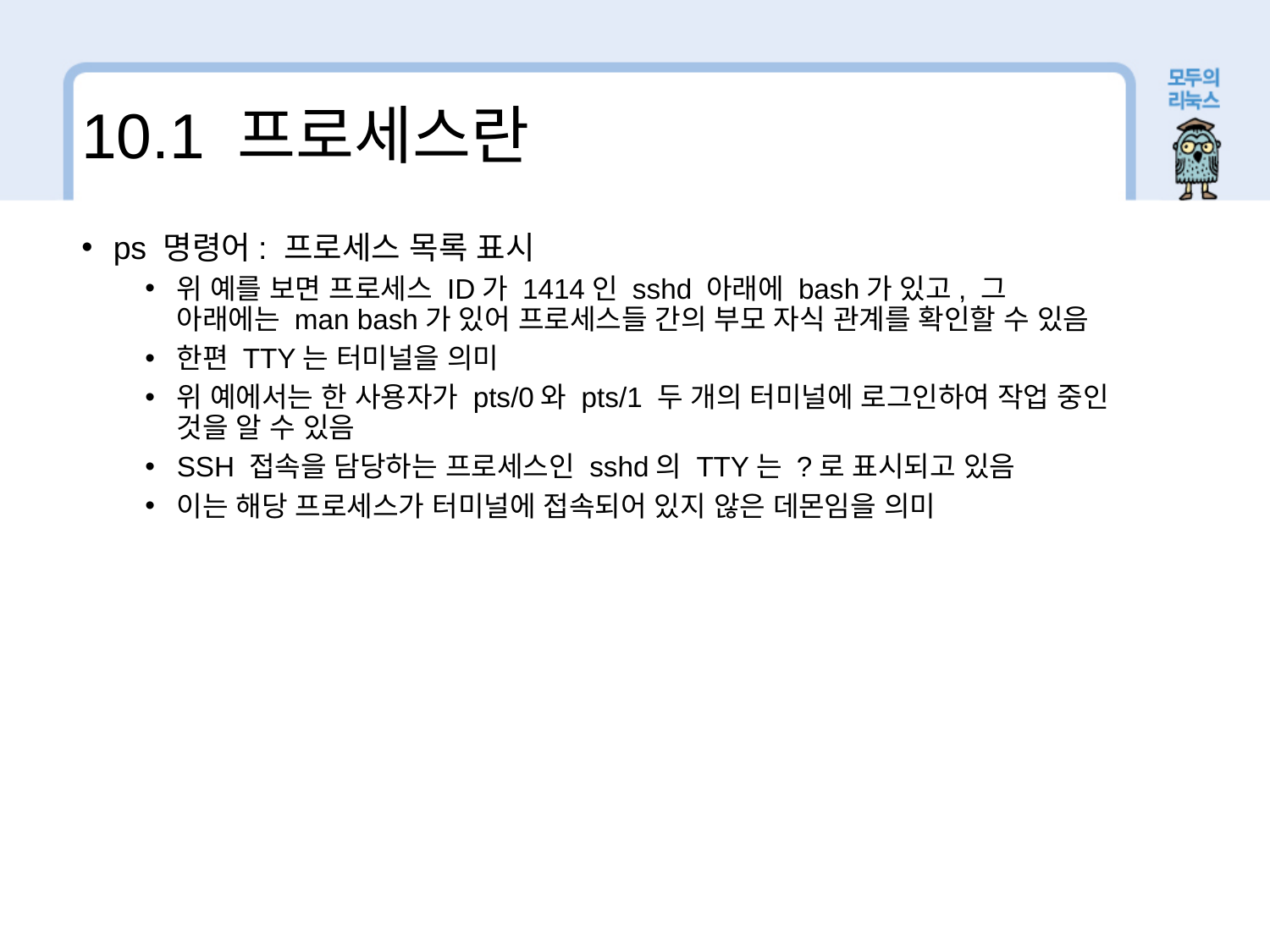

10.1 프로세스란
ps 명령어: 프로세스 목록 표시
위 예를 보면 프로세스 ID가 1414인 sshd 아래에 bash가 있고, 그 아래에는 man bash가 있어 프로세스들 간의 부모 자식 관계를 확인할 수 있음
한편 TTY는 터미널을 의미
위 예에서는 한 사용자가 pts/0와 pts/1 두 개의 터미널에 로그인하여 작업 중인 것을 알 수 있음
SSH 접속을 담당하는 프로세스인 sshd의 TTY는 ?로 표시되고 있음
이는 해당 프로세스가 터미널에 접속되어 있지 않은 데몬임을 의미